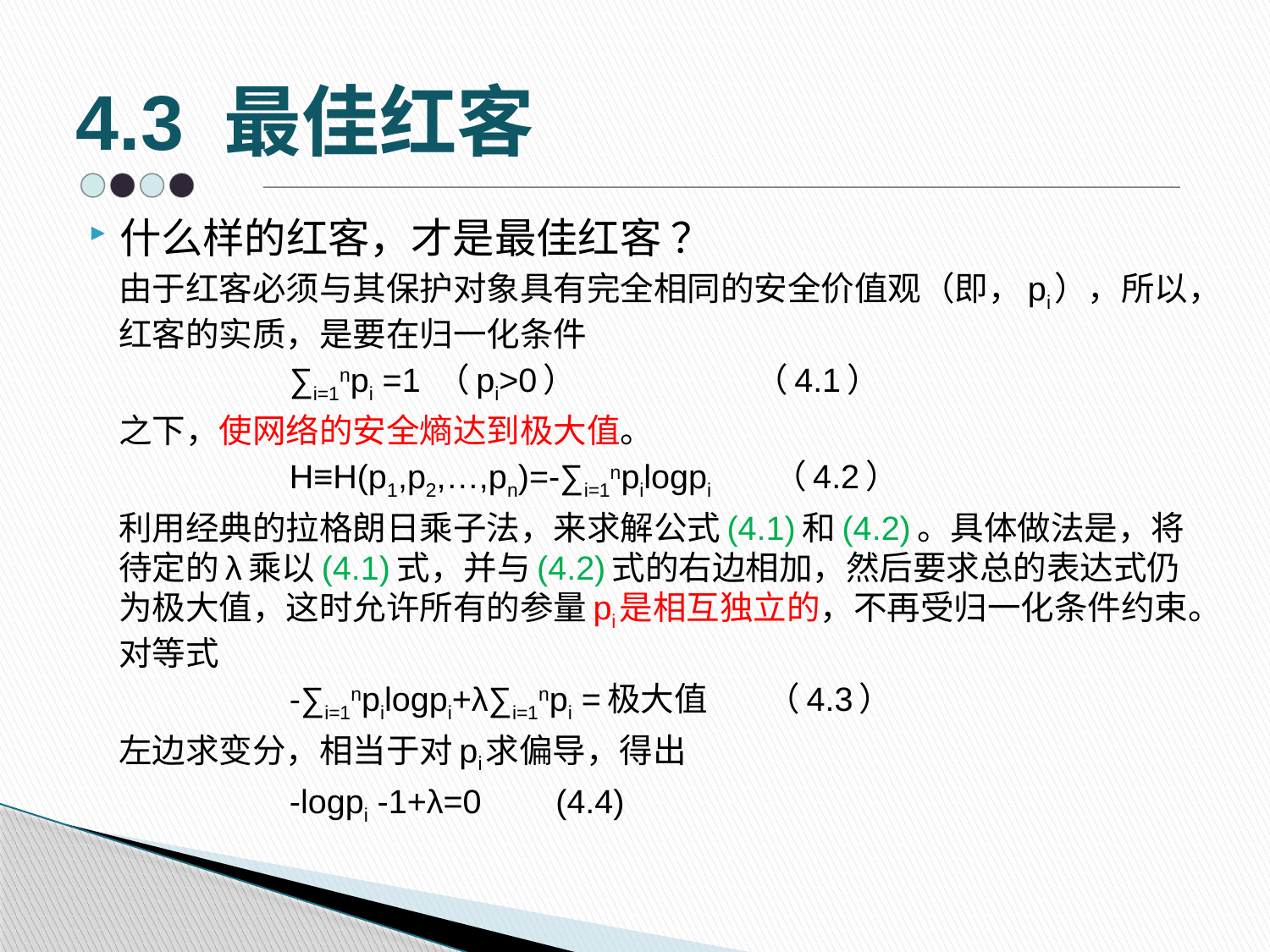

# 4.3 最佳红客

什么样的红客，才是最佳红客 ？
由于红客必须与其保护对象具有完全相同的安全价值观（即，pi），所以，红客的实质，是要在归一化条件
∑i=1npi =1 （pi>0）                        （4.1）
之下，使网络的安全熵达到极大值。
H≡H(p1,p2,…,pn)=-∑i=1npilogpi           （4.2）
利用经典的拉格朗日乘子法，来求解公式(4.1)和(4.2)。具体做法是，将待定的λ乘以(4.1)式，并与(4.2)式的右边相加，然后要求总的表达式仍为极大值，这时允许所有的参量pi是相互独立的，不再受归一化条件约束。对等式
-∑i=1npilogpi+λ∑i=1npi =极大值        （4.3）
左边求变分，相当于对pi求偏导，得出
-logpi -1+λ=0        (4.4)